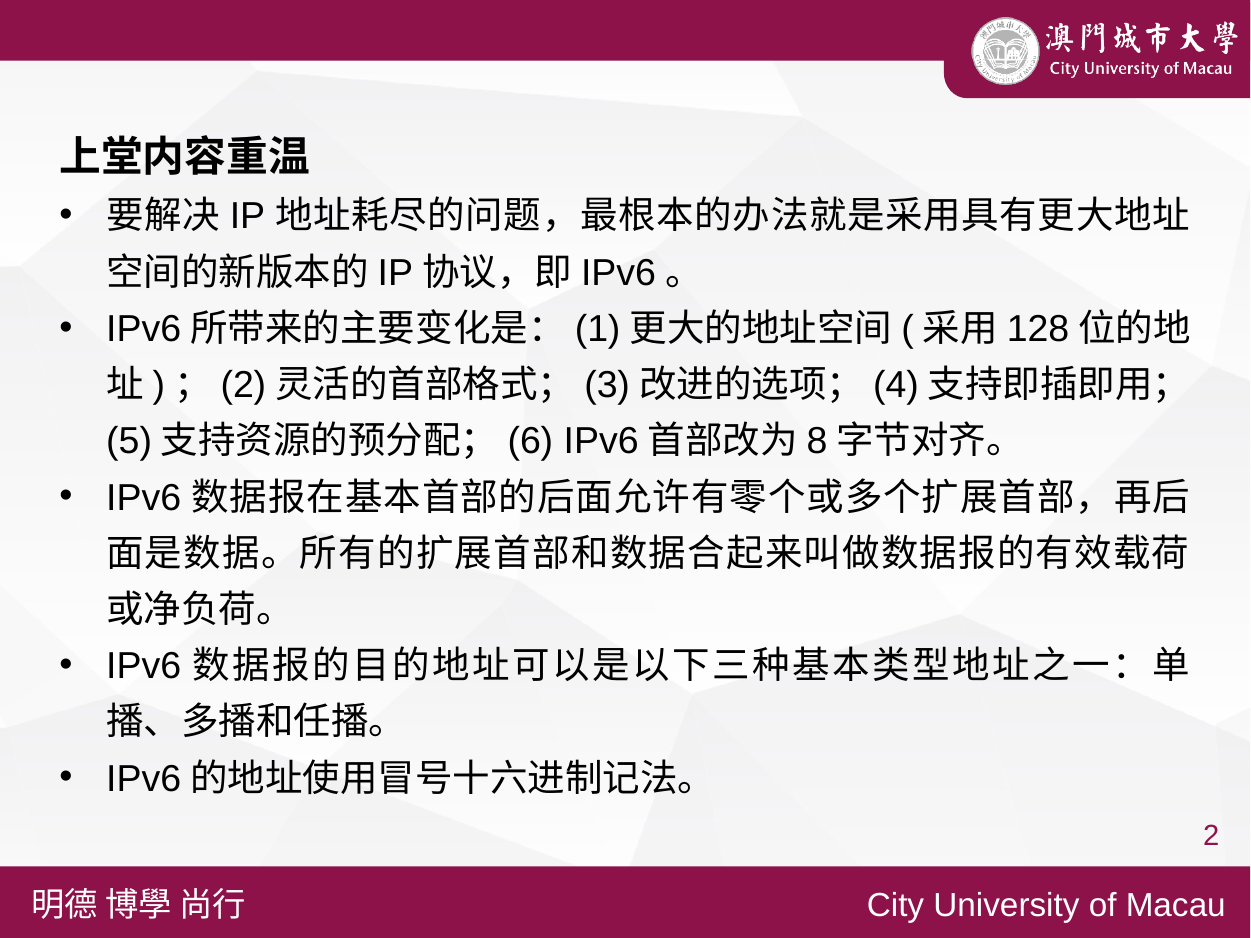

上堂内容重温
要解决IP地址耗尽的问题，最根本的办法就是采用具有更大地址空间的新版本的IP协议，即IPv6。
IPv6所带来的主要变化是：(1)更大的地址空间(采用128位的地址)；(2)灵活的首部格式；(3)改进的选项；(4)支持即插即用；(5)支持资源的预分配；(6) IPv6首部改为8字节对齐。
IPv6数据报在基本首部的后面允许有零个或多个扩展首部，再后面是数据。所有的扩展首部和数据合起来叫做数据报的有效载荷或净负荷。
IPv6数据报的目的地址可以是以下三种基本类型地址之一：单播、多播和任播。
IPv6的地址使用冒号十六进制记法。

2